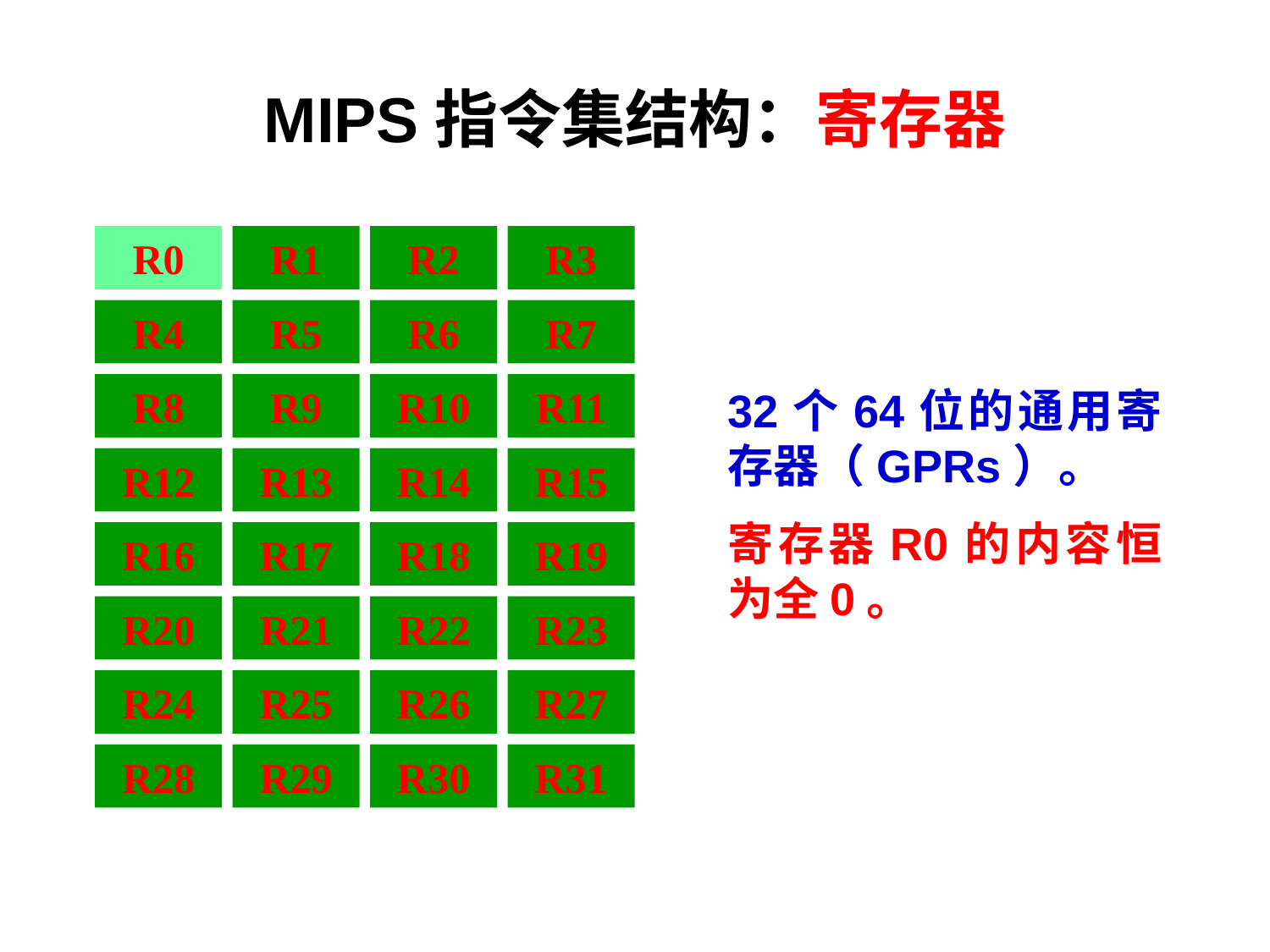

# MIPS指令集结构：寄存器
R0
R1
R2
R3
R4
R5
R6
R7
R8
R9
R10
R11
R12
R13
R14
R15
R16
R17
R18
R19
R20
R21
R22
R23
R24
R25
R26
R27
R28
R29
R30
R31
32个64位的通用寄存器（GPRs）。
寄存器R0的内容恒为全0。